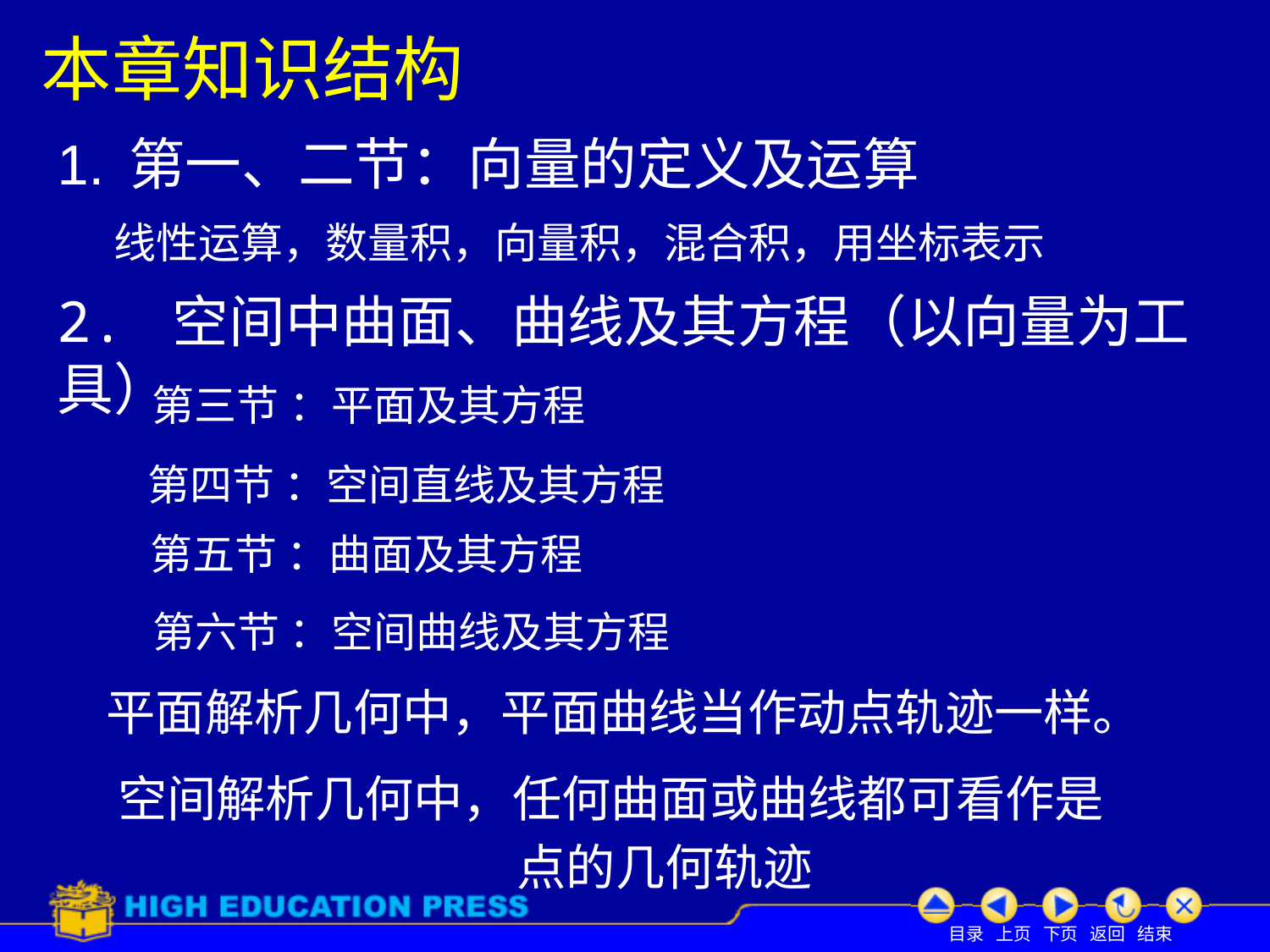

# 本章知识结构
第一、二节：向量的定义及运算
线性运算，数量积，向量积，混合积，用坐标表示
2. 空间中曲面、曲线及其方程（以向量为工具）

第三节 ：平面及其方程
第四节 ：空间直线及其方程
第五节 ：曲面及其方程
第六节 ：空间曲线及其方程
平面解析几何中，平面曲线当作动点轨迹一样。
空间解析几何中，任何曲面或曲线都可看作是
点的几何轨迹